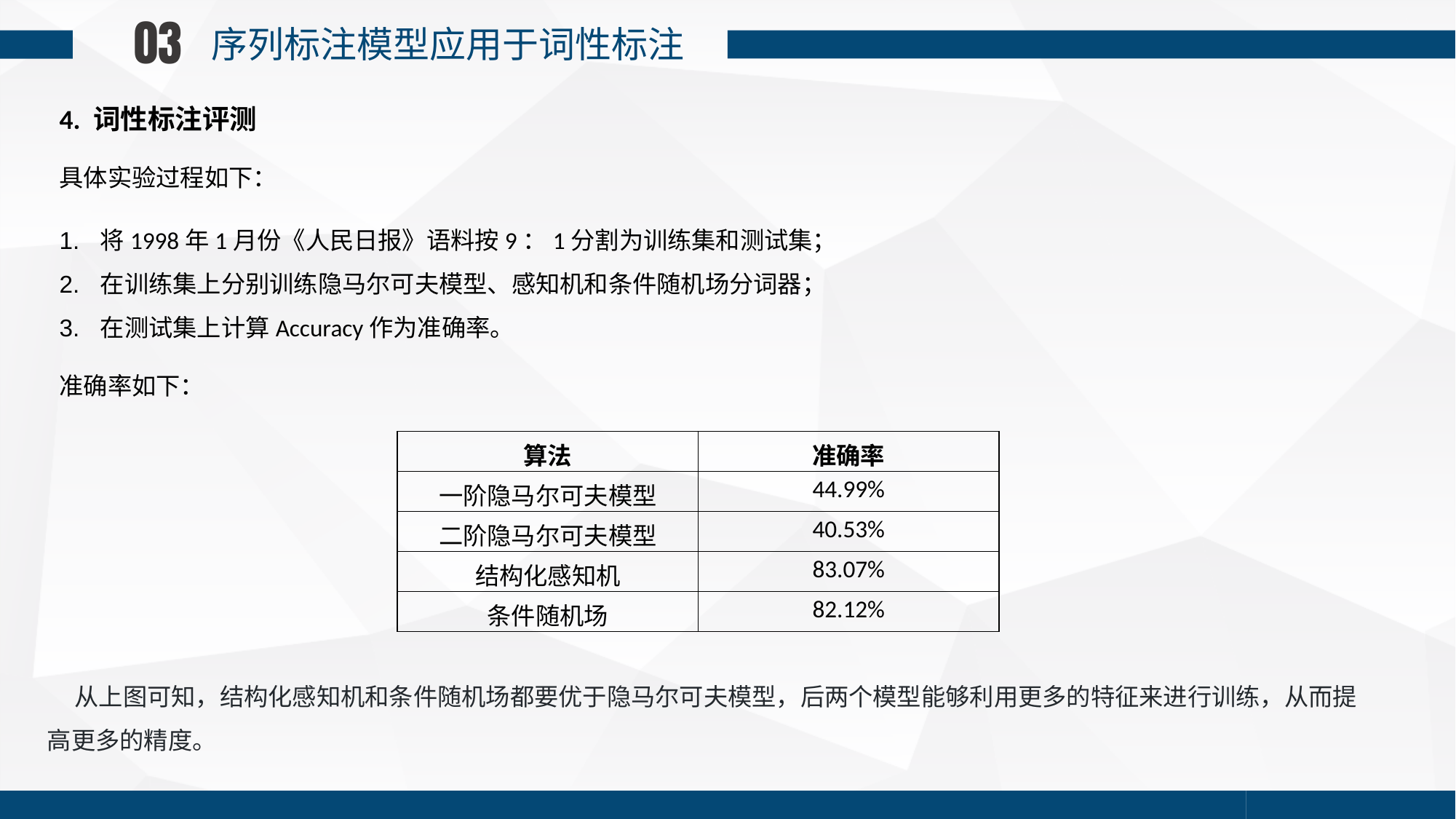

03
 序列标注模型应用于词性标注

4. 词性标注评测
具体实验过程如下：
将1998年1月份《人民日报》语料按9：1分割为训练集和测试集；
在训练集上分别训练隐马尔可夫模型、感知机和条件随机场分词器；
在测试集上计算Accuracy作为准确率。
准确率如下：
| 算法 | 准确率 |
| --- | --- |
| 一阶隐马尔可夫模型 | 44.99% |
| 二阶隐马尔可夫模型 | 40.53% |
| 结构化感知机 | 83.07% |
| 条件随机场 | 82.12% |
    从上图可知，结构化感知机和条件随机场都要优于隐马尔可夫模型，后两个模型能够利用更多的特征来进行训练，从而提高更多的精度。